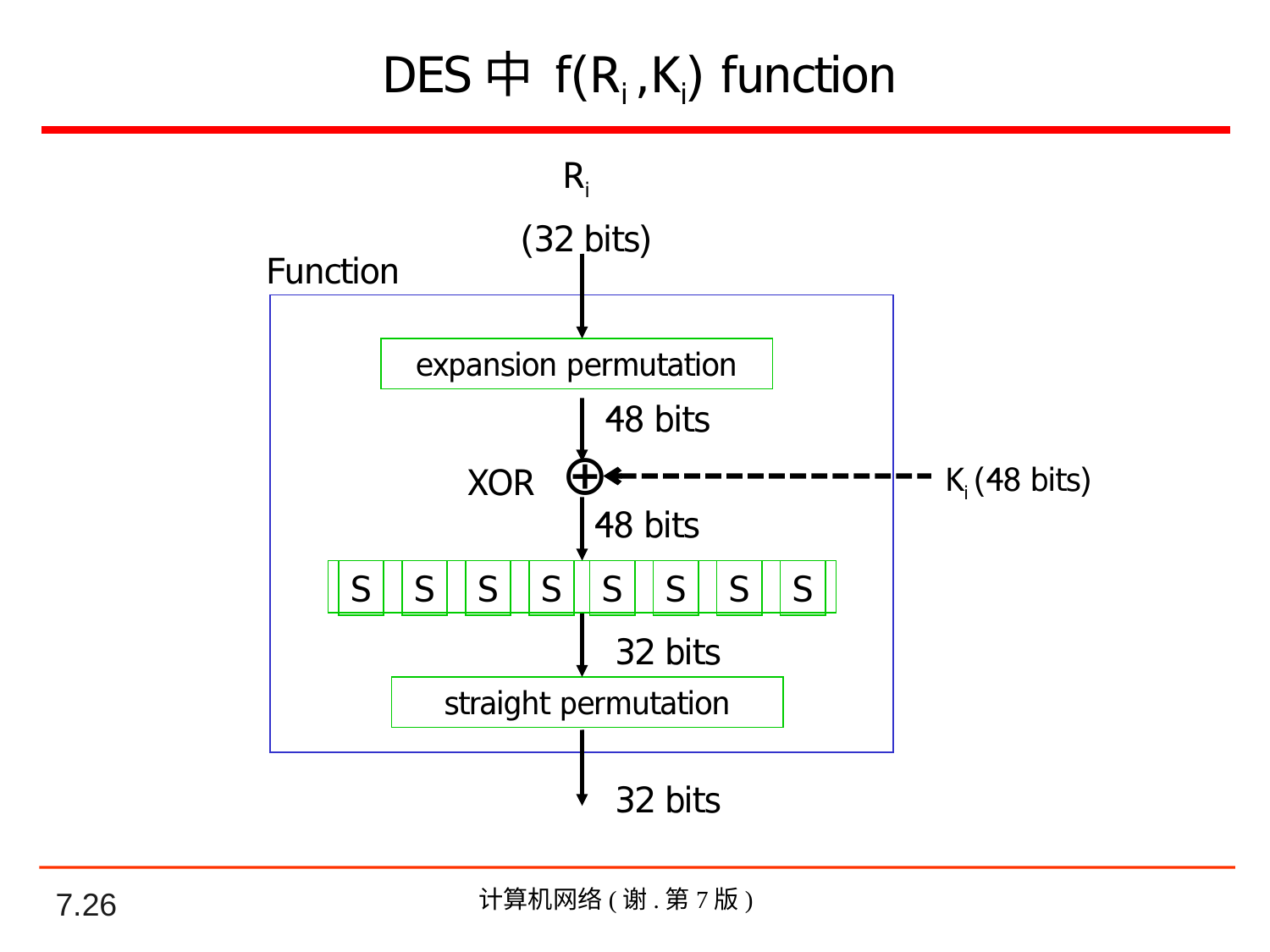

# DES中 f(Ri ,Ki) function
Ri
(32 bits)
Function

expansion permutation
48 bits

⊕
Ki (48 bits)
XOR

48 bits

S
S
S
S
S
S
S
S

32 bits
straight permutation

32 bits